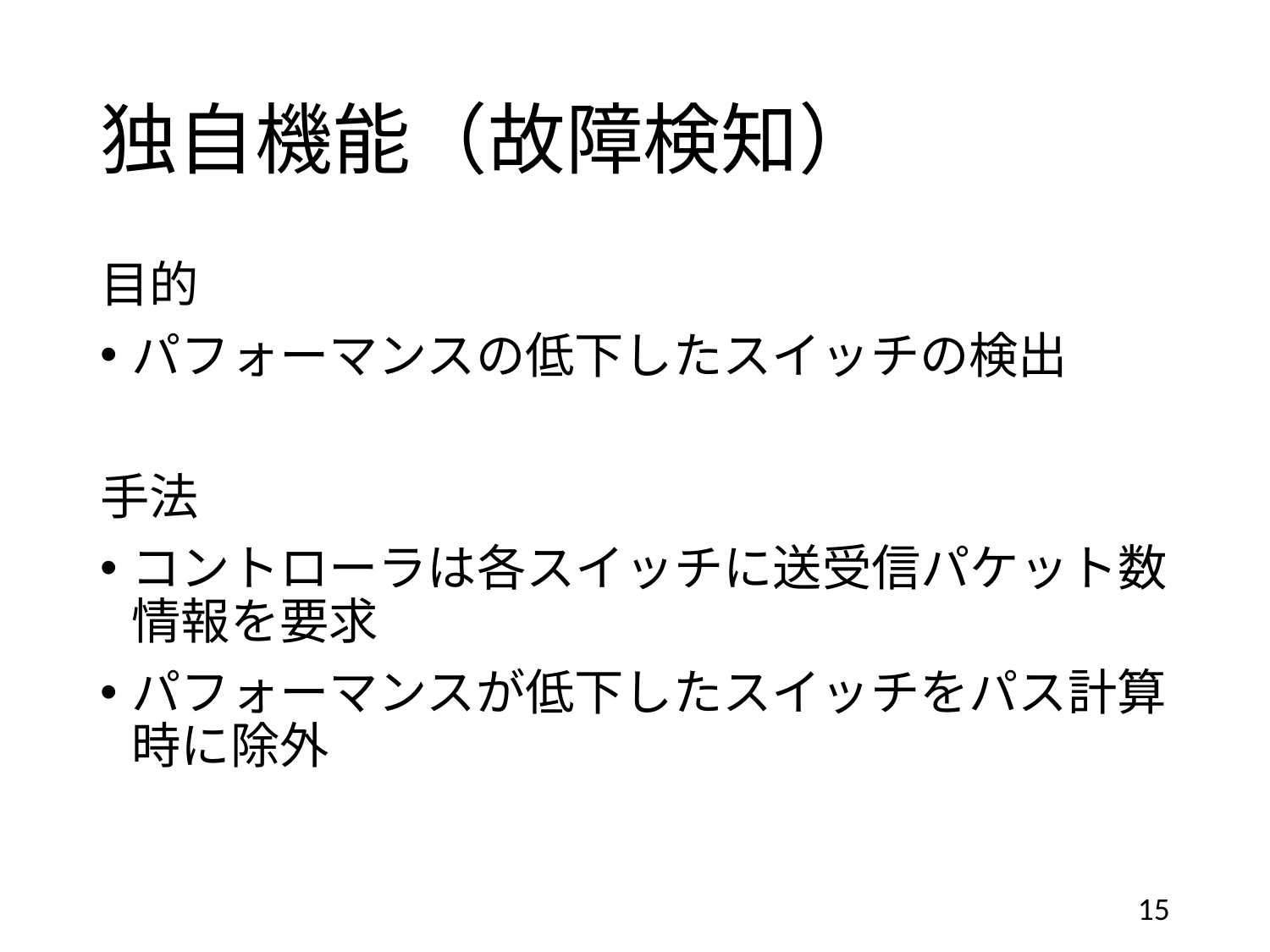

# 独自機能（故障検知）
目的
パフォーマンスの低下したスイッチの検出

手法
コントローラは各スイッチに送受信パケット数情報を要求
パフォーマンスが低下したスイッチをパス計算時に除外
15